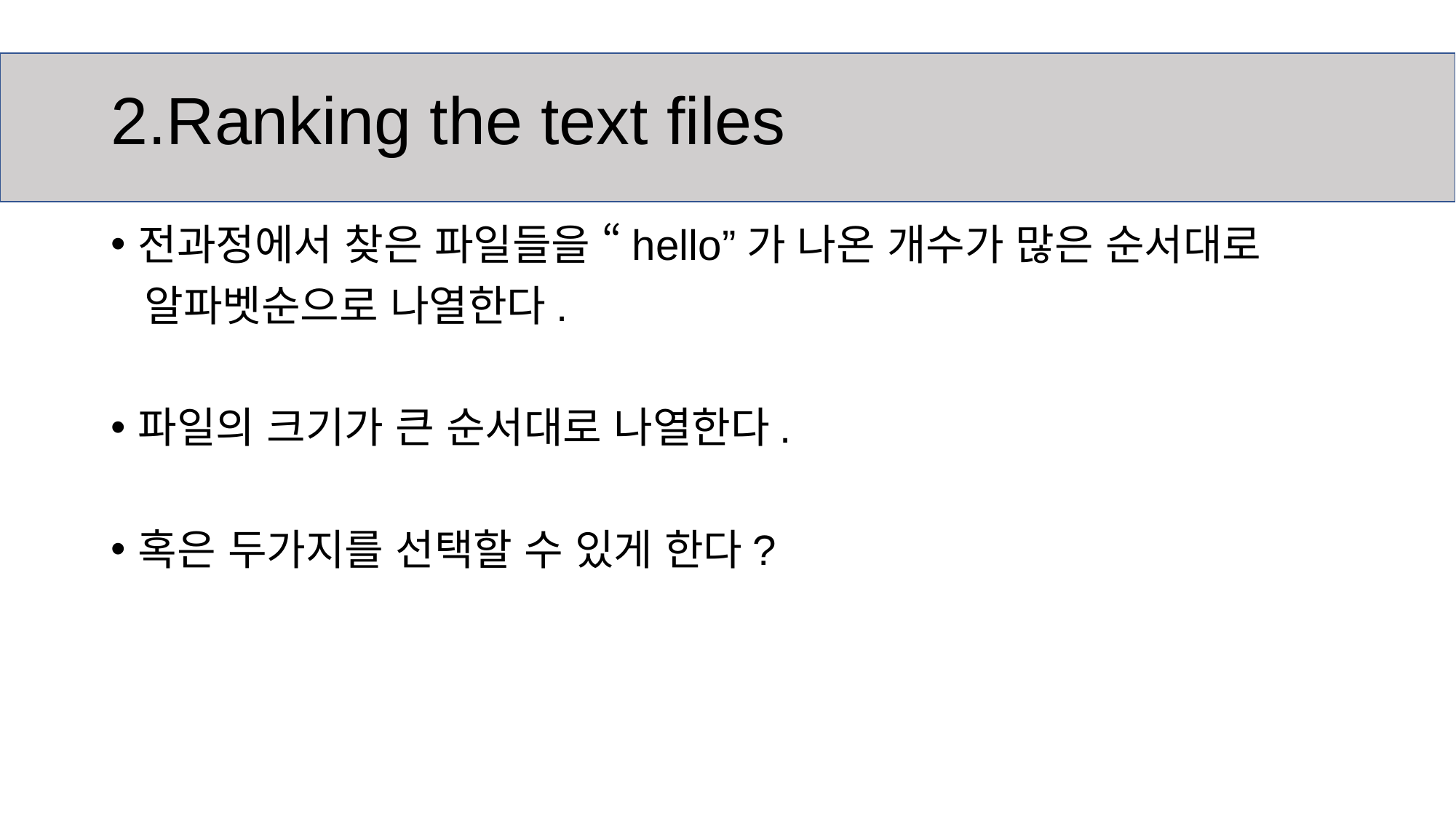

# 2.Ranking the text files

전과정에서 찾은 파일들을 “hello”가 나온 개수가 많은 순서대로
  알파벳순으로 나열한다.

파일의 크기가 큰 순서대로 나열한다.

혹은 두가지를 선택할 수 있게 한다?